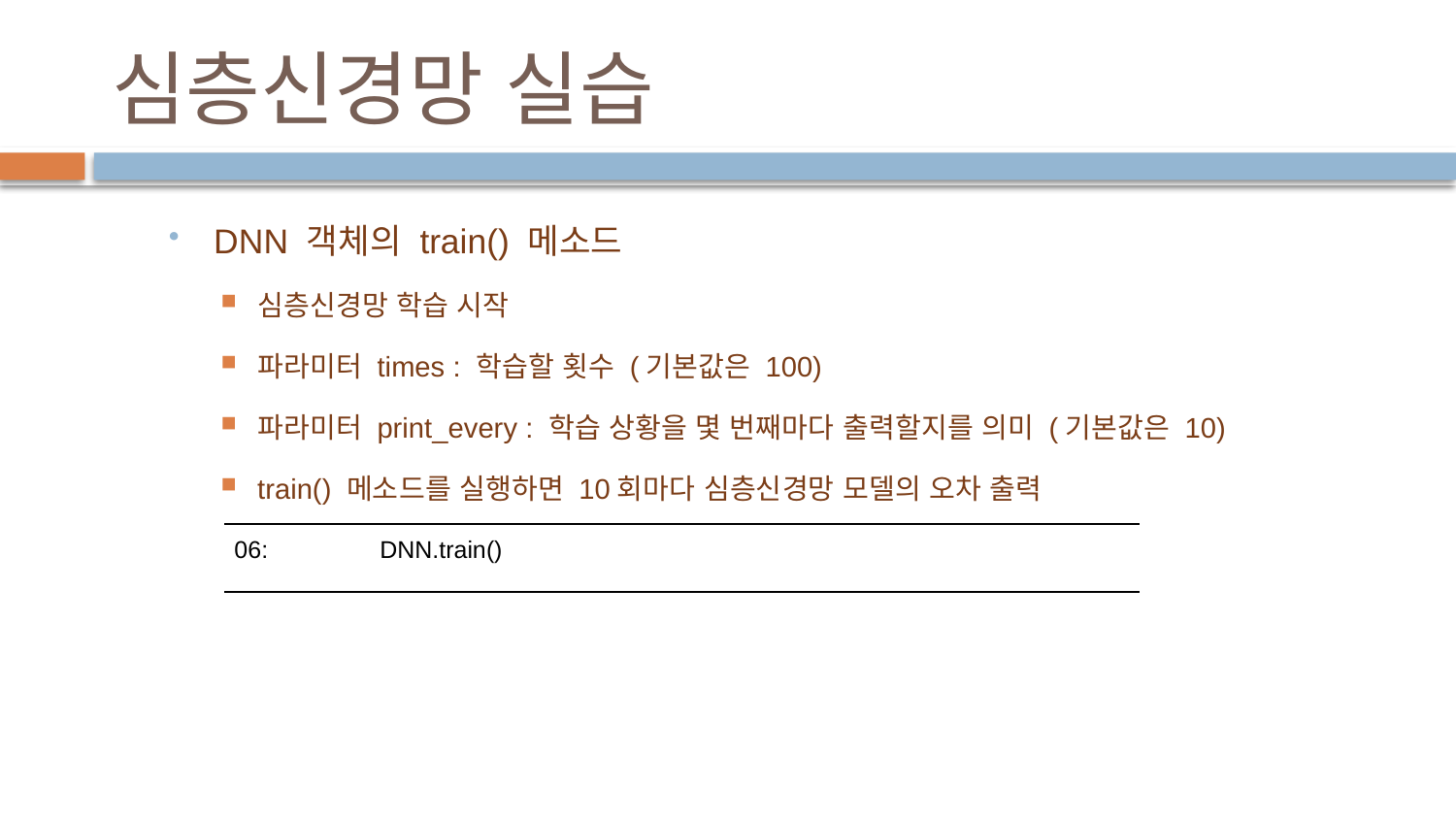

# 심층신경망 실습
DNN 객체의 train() 메소드
심층신경망 학습 시작
파라미터 times : 학습할 횟수 (기본값은 100)
파라미터 print_every : 학습 상황을 몇 번째마다 출력할지를 의미 (기본값은 10)
train() 메소드를 실행하면 10회마다 심층신경망 모델의 오차 출력
| 06: DNN.train() |
| --- |